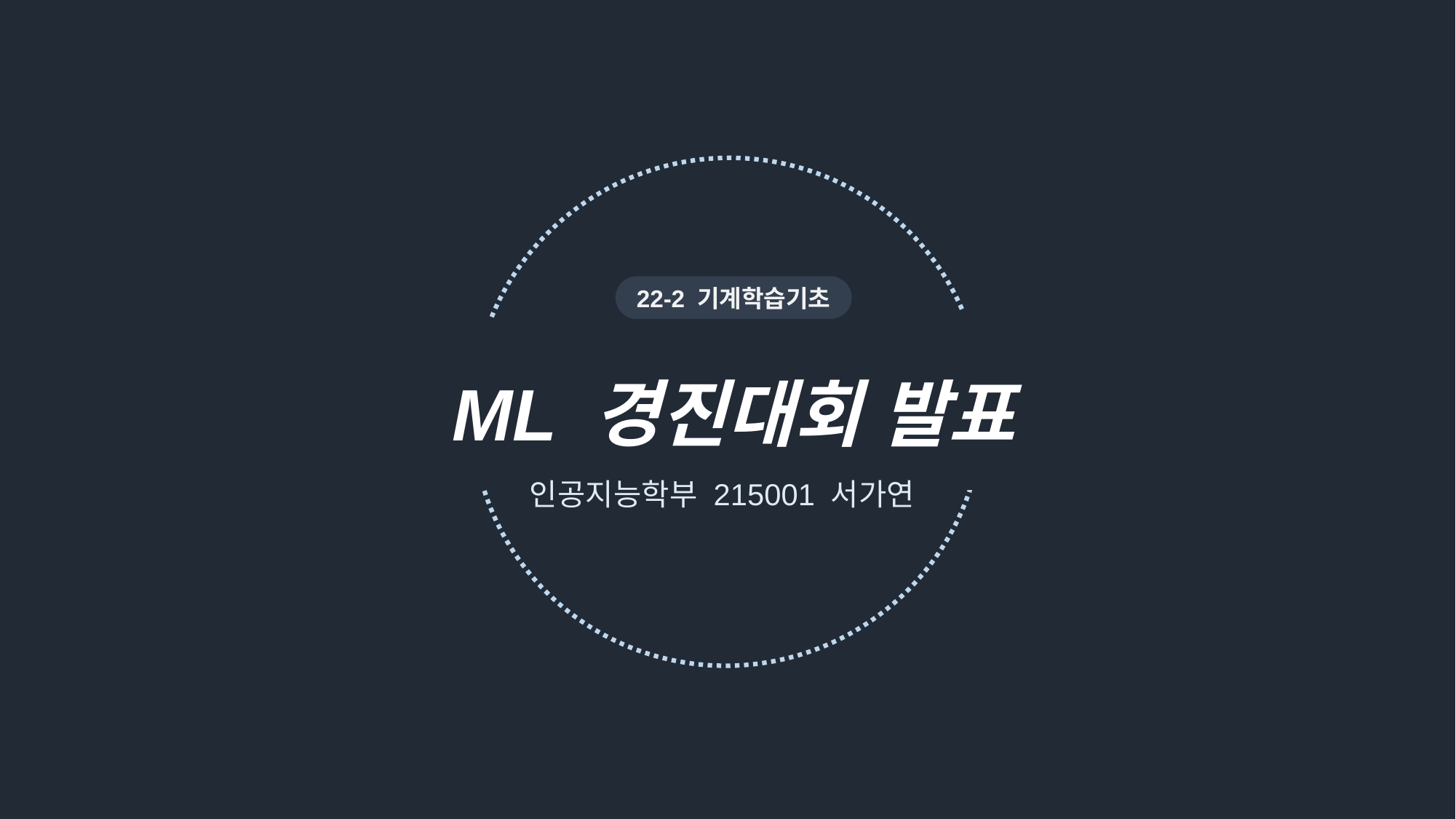

22-2 기계학습기초
ML 경진대회 발표
인공지능학부 215001 서가연